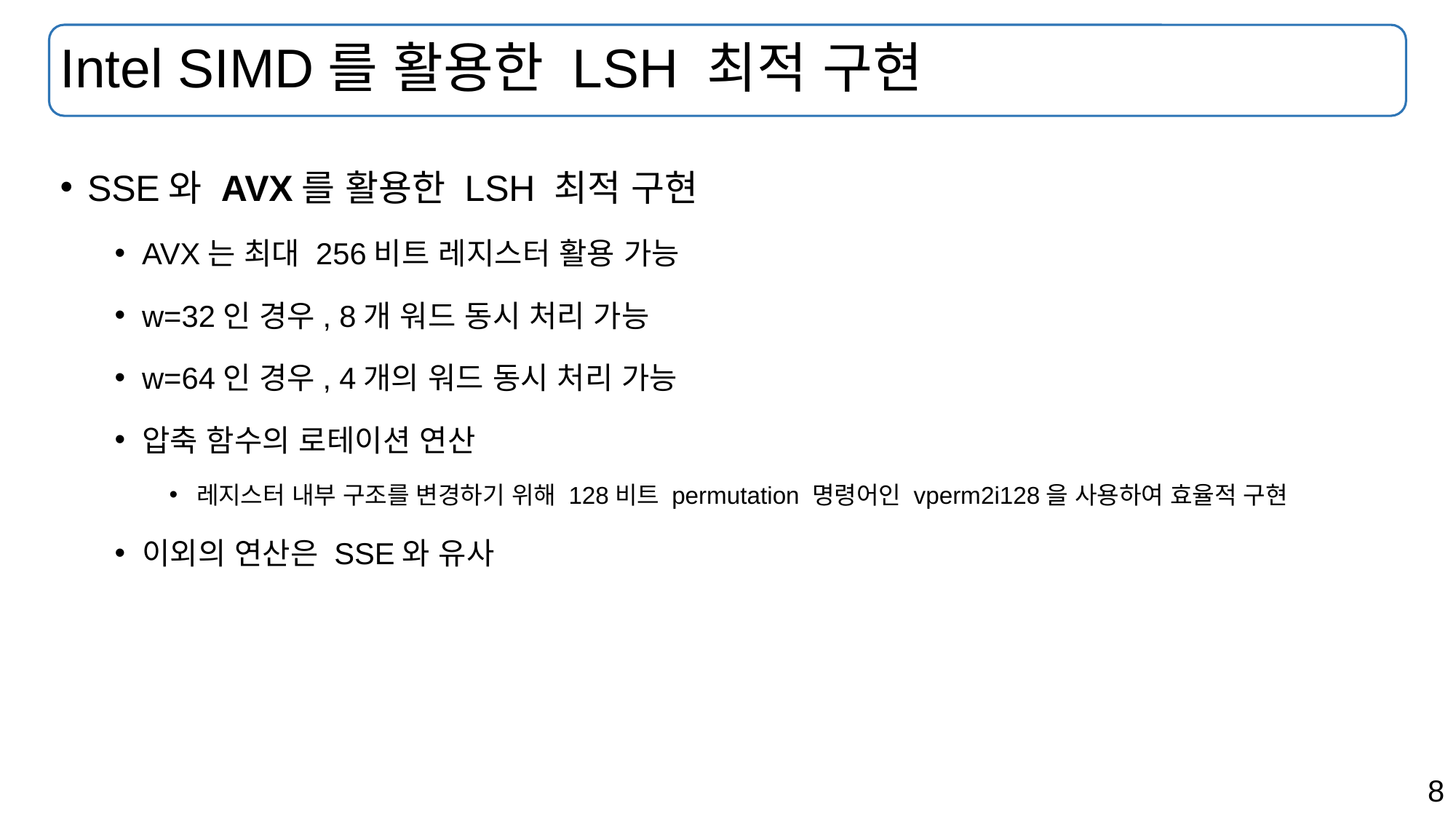

# Intel SIMD를 활용한 LSH 최적 구현
SSE와 AVX를 활용한 LSH 최적 구현
AVX는 최대 256비트 레지스터 활용 가능
w=32인 경우, 8개 워드 동시 처리 가능
w=64인 경우, 4개의 워드 동시 처리 가능
압축 함수의 로테이션 연산
레지스터 내부 구조를 변경하기 위해 128비트 permutation 명령어인 vperm2i128을 사용하여 효율적 구현
이외의 연산은 SSE와 유사